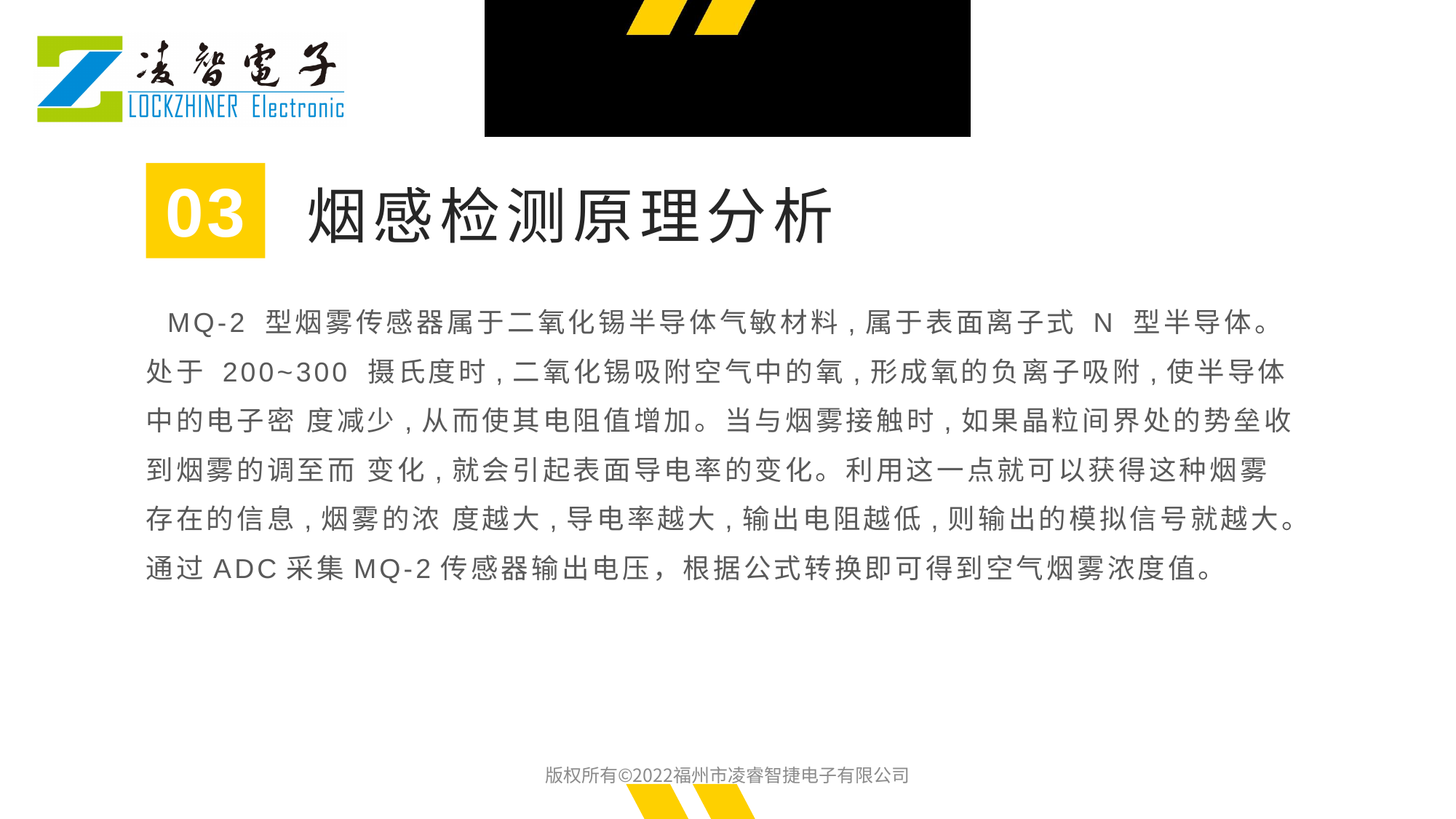

03
烟感检测原理分析
  MQ-2 型烟雾传感器属于二氧化锡半导体气敏材料,属于表面离子式 N 型半导体。处于 200~300 摄氏度时,二氧化锡吸附空气中的氧,形成氧的负离子吸附,使半导体中的电子密 度减少,从而使其电阻值增加。当与烟雾接触时,如果晶粒间界处的势垒收到烟雾的调至而 变化,就会引起表面导电率的变化。利用这一点就可以获得这种烟雾存在的信息,烟雾的浓 度越大,导电率越大,输出电阻越低,则输出的模拟信号就越大。通过ADC采集MQ-2传感器输出电压，根据公式转换即可得到空气烟雾浓度值。
版权所有©2022福州市凌睿智捷电子有限公司
5